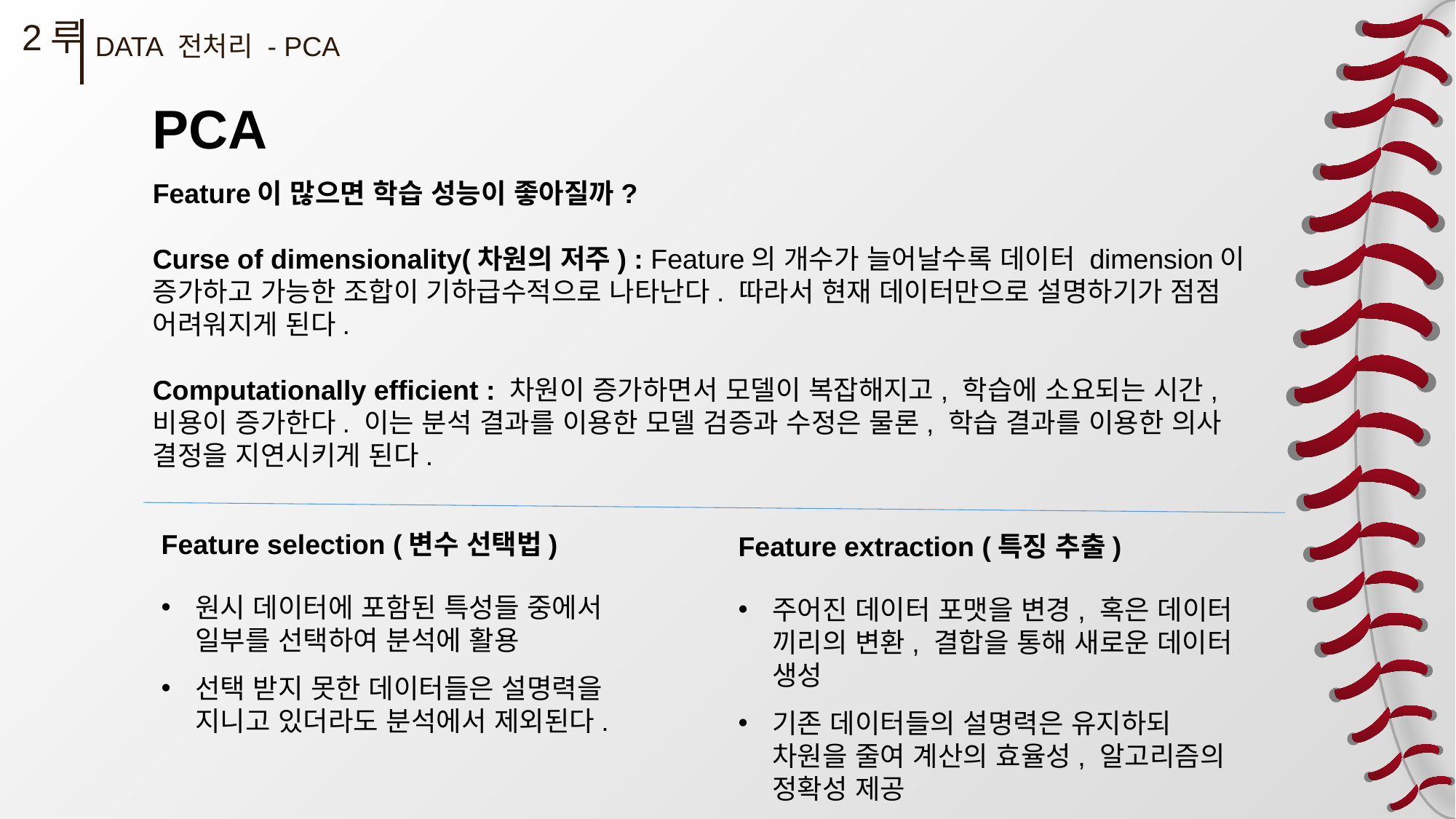

2루
DATA 전처리 - PCA
PCA
Feature이 많으면 학습 성능이 좋아질까?

Curse of dimensionality(차원의 저주) : Feature의 개수가 늘어날수록 데이터 dimension이 증가하고 가능한 조합이 기하급수적으로 나타난다. 따라서 현재 데이터만으로 설명하기가 점점 어려워지게 된다.

Computationally efficient : 차원이 증가하면서 모델이 복잡해지고, 학습에 소요되는 시간, 비용이 증가한다. 이는 분석 결과를 이용한 모델 검증과 수정은 물론, 학습 결과를 이용한 의사 결정을 지연시키게 된다.

Feature extraction (특징 추출)

주어진 데이터 포맷을 변경, 혹은 데이터 끼리의 변환, 결합을 통해 새로운 데이터 생성

기존 데이터들의 설명력은 유지하되 차원을 줄여 계산의 효율성, 알고리즘의 정확성 제공
Feature selection (변수 선택법)

원시 데이터에 포함된 특성들 중에서 일부를 선택하여 분석에 활용

선택 받지 못한 데이터들은 설명력을 지니고 있더라도 분석에서 제외된다.